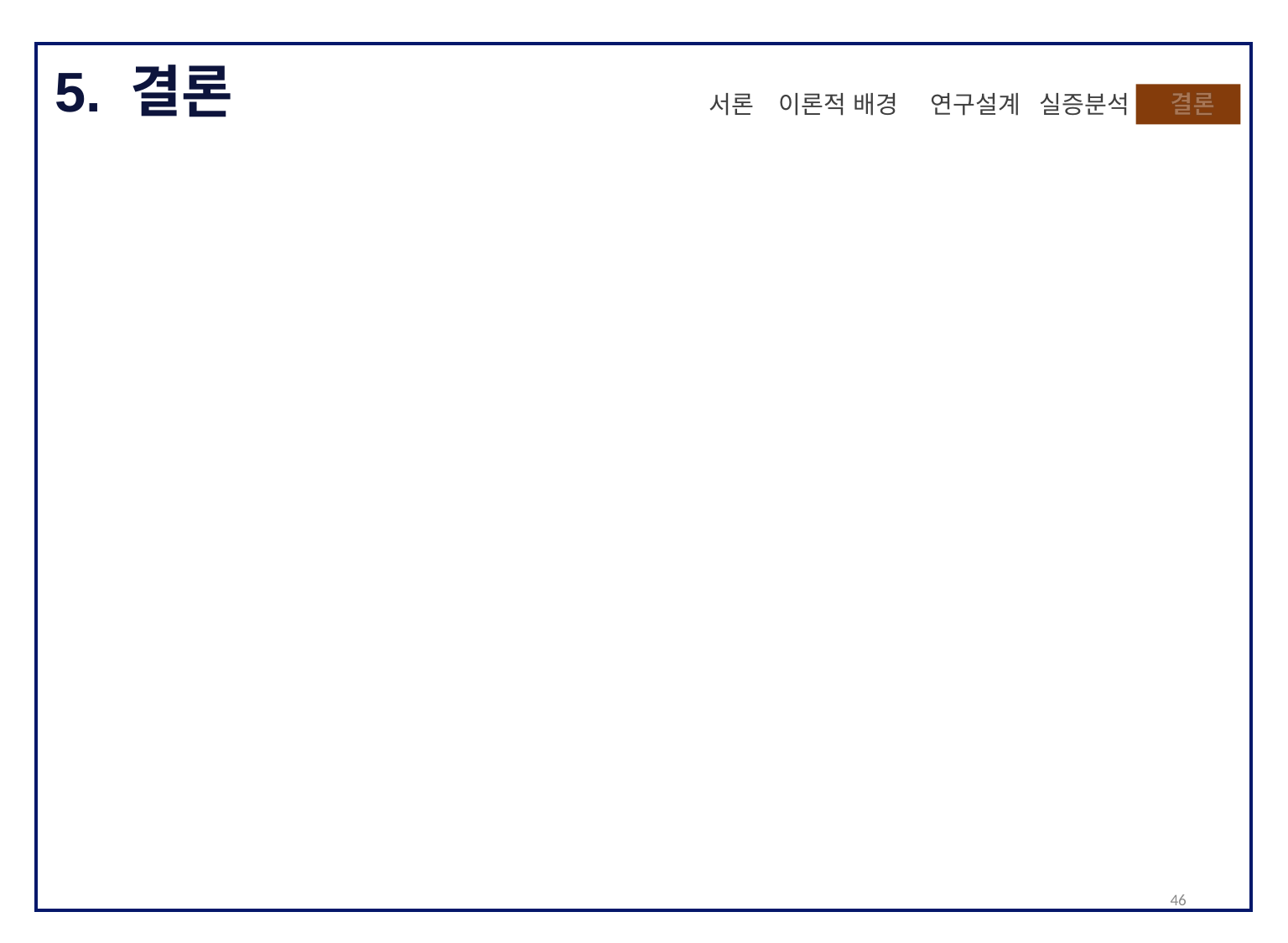

5. 결론
 결론
실증분석
이론적 배경
 연구설계
서론

46